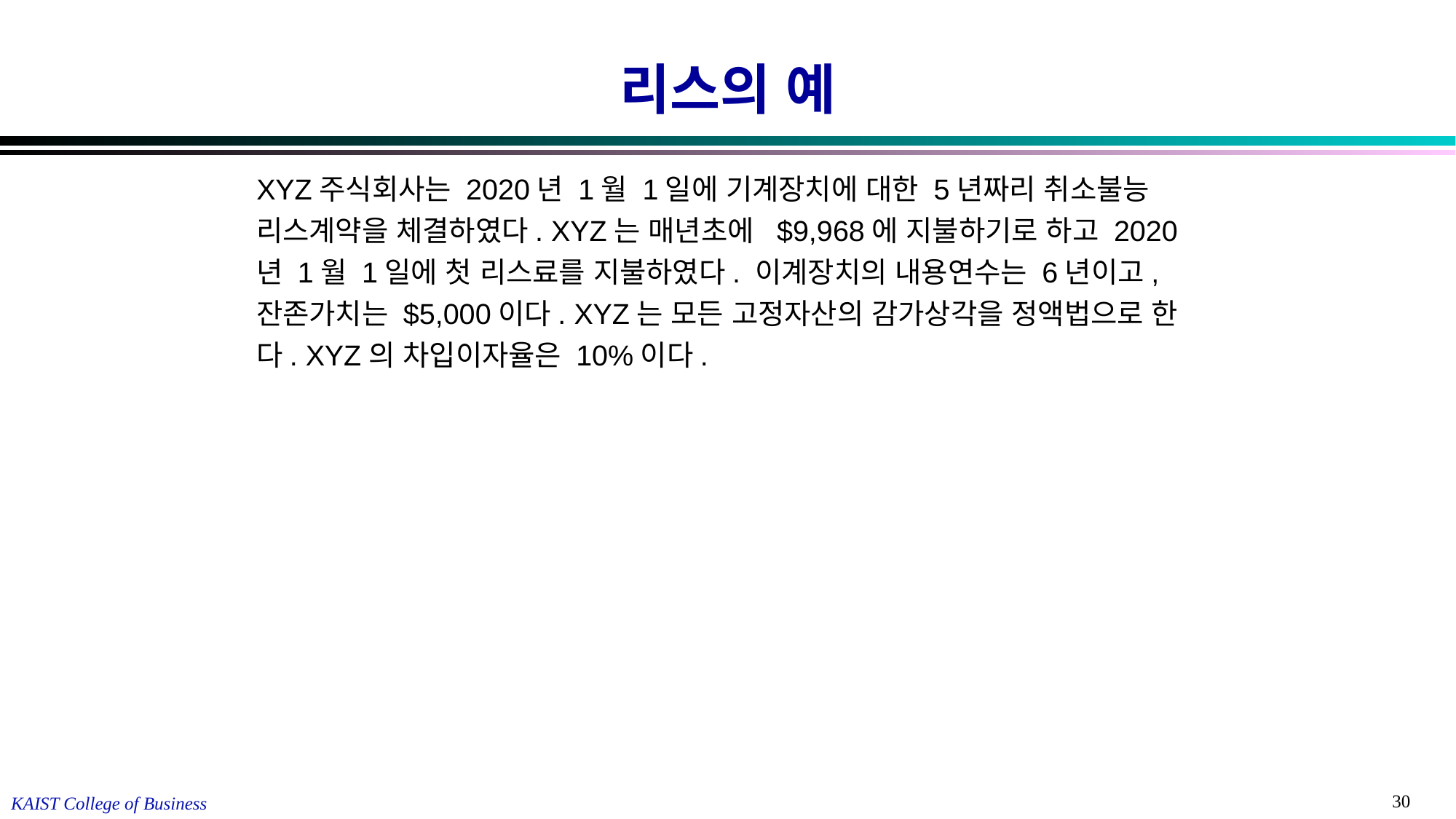

# 리스의 예
XYZ주식회사는 2020년 1월 1일에 기계장치에 대한 5년짜리 취소불능 리스계약을 체결하였다. XYZ는 매년초에  $9,968에 지불하기로 하고 2020년 1월 1일에 첫 리스료를 지불하였다. 이계장치의 내용연수는 6년이고, 잔존가치는 $5,000이다. XYZ는 모든 고정자산의 감가상각을 정액법으로 한다. XYZ의 차입이자율은 10%이다.